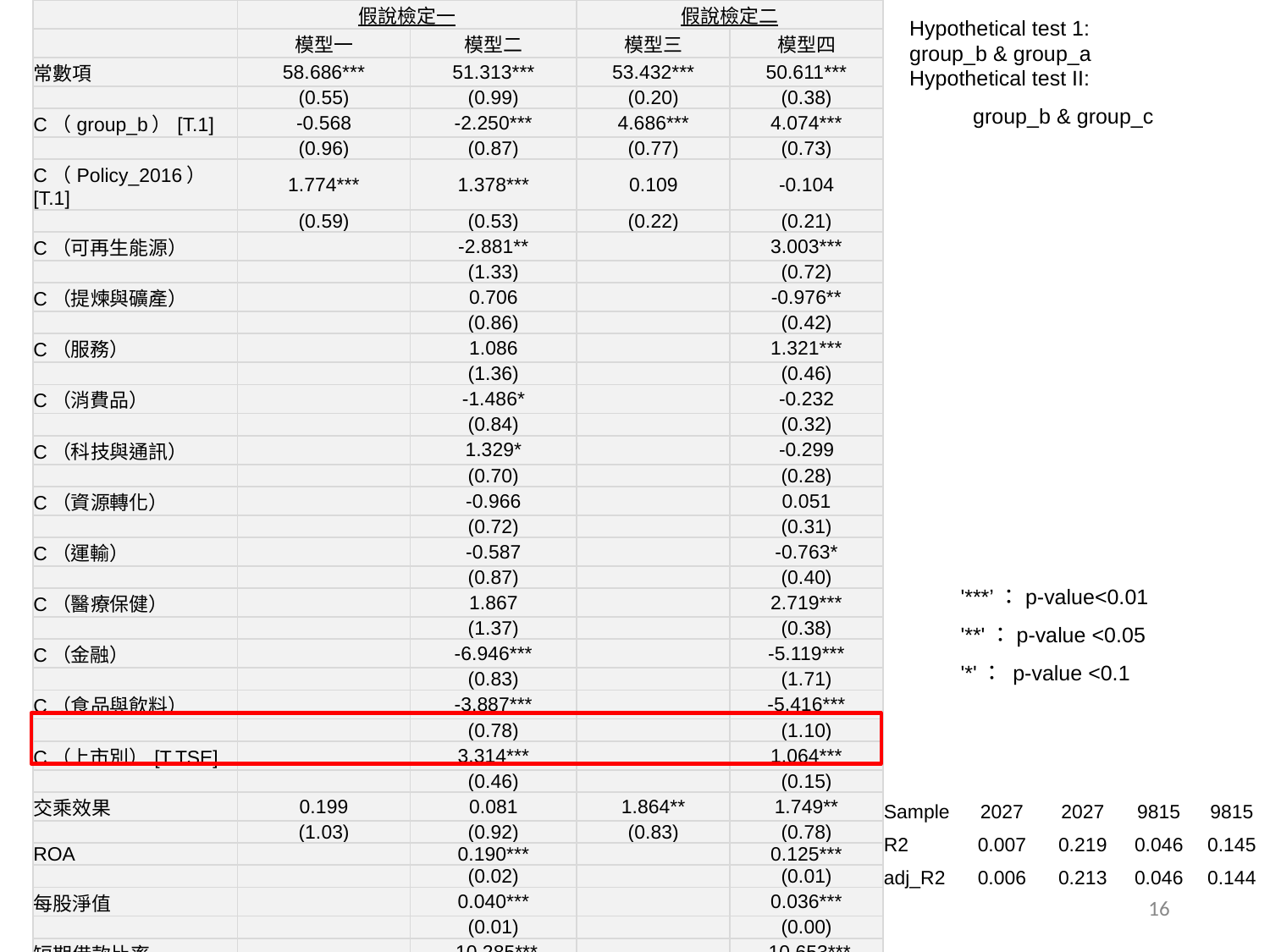

|  | 假說檢定一 |  | 假說檢定二 |  |
| --- | --- | --- | --- | --- |
|  | 模型一 | 模型二 | 模型三 | 模型四 |
| 常數項 | 58.686\*\*\* | 51.313\*\*\* | 53.432\*\*\* | 50.611\*\*\* |
|  | (0.55) | (0.99) | (0.20) | (0.38) |
| C（group\_b）[T.1] | -0.568 | -2.250\*\*\* | 4.686\*\*\* | 4.074\*\*\* |
|  | (0.96) | (0.87) | (0.77) | (0.73) |
| C（Policy\_2016）[T.1] | 1.774\*\*\* | 1.378\*\*\* | 0.109 | -0.104 |
|  | (0.59) | (0.53) | (0.22) | (0.21) |
| C（可再生能源） |  | -2.881\*\* |  | 3.003\*\*\* |
|  |  | (1.33) |  | (0.72) |
| C（提煉與礦產） |  | 0.706 |  | -0.976\*\* |
|  |  | (0.86) |  | (0.42) |
| C（服務） |  | 1.086 |  | 1.321\*\*\* |
|  |  | (1.36) |  | (0.46) |
| C（消費品） |  | -1.486\* |  | -0.232 |
|  |  | (0.84) |  | (0.32) |
| C（科技與通訊） |  | 1.329\* |  | -0.299 |
|  |  | (0.70) |  | (0.28) |
| C（資源轉化） |  | -0.966 |  | 0.051 |
|  |  | (0.72) |  | (0.31) |
| C（運輸） |  | -0.587 |  | -0.763\* |
|  |  | (0.87) |  | (0.40) |
| C（醫療保健） |  | 1.867 |  | 2.719\*\*\* |
|  |  | (1.37) |  | (0.38) |
| C（金融） |  | -6.946\*\*\* |  | -5.119\*\*\* |
|  |  | (0.83) |  | (1.71) |
| C（食品與飲料） |  | -3.887\*\*\* |  | -5.416\*\*\* |
|  |  | (0.78) |  | (1.10) |
| C（上市別）[T.TSE] |  | 3.314\*\*\* |  | 1.064\*\*\* |
|  |  | (0.46) |  | (0.15) |
| 交乘效果 | 0.199 | 0.081 | 1.864\*\* | 1.749\*\* |
|  | (1.03) | (0.92) | (0.83) | (0.78) |
| ROA |  | 0.190\*\*\* |  | 0.125\*\*\* |
|  |  | (0.02) |  | (0.01) |
| 每股淨值 |  | 0.040\*\*\* |  | 0.036\*\*\* |
|  |  | (0.01) |  | (0.00) |
| 短期借款比率 |  | -10.285\*\*\* |  | -10.653\*\*\* |
|  |  | (2.07) |  | (0.82) |
| 負債總額比率 |  | 11.595\*\*\* |  | 5.237\*\*\* |
|  |  | (0.97) |  | (0.47) |
Hypothetical test 1:
group_b & group_a
Hypothetical test II:
group_b & group_c
'***’：p-value<0.01
'**'：p-value <0.05
'*'： p-value <0.1

| Sample | 2027 | 2027 | 9815 | 9815 |
| --- | --- | --- | --- | --- |
| R2 | 0.007 | 0.219 | 0.046 | 0.145 |
| adj\_R2 | 0.006 | 0.213 | 0.046 | 0.144 |
16